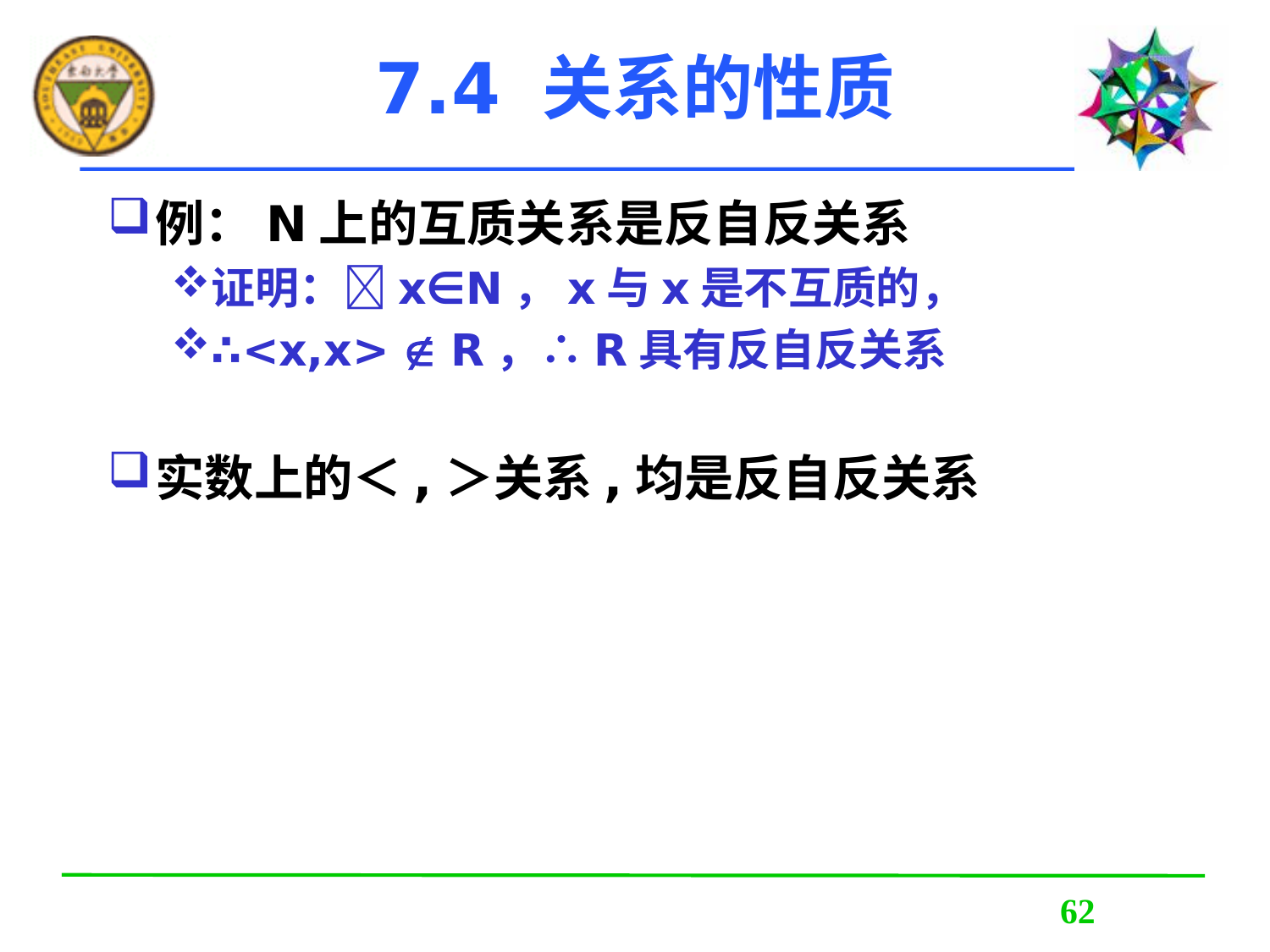

# 7.4 关系的性质
例：N上的互质关系是反自反关系
证明：∀x∈N，x与x是不互质的，
∴<x,x> ∉ R，∴R具有反自反关系

实数上的＜,＞关系,均是反自反关系